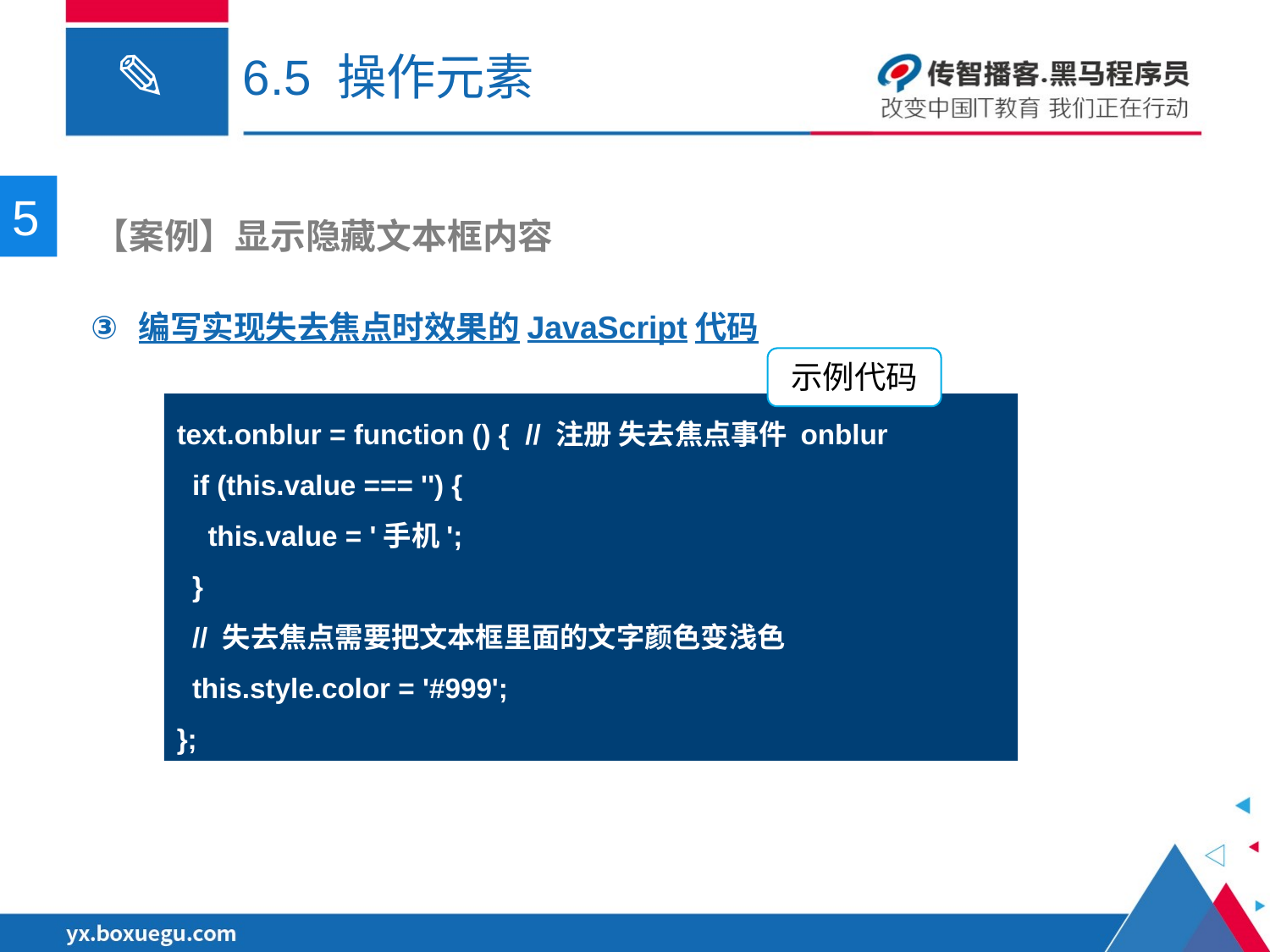

# 6.5 操作元素

5
  【案例】显示隐藏文本框内容
编写实现失去焦点时效果的JavaScript代码
示例代码
text.onblur = function () {  // 注册 失去焦点事件 onblur
  if (this.value === '') {
    this.value = '手机';
  }
  // 失去焦点需要把文本框里面的文字颜色变浅色
  this.style.color = '#999';
};